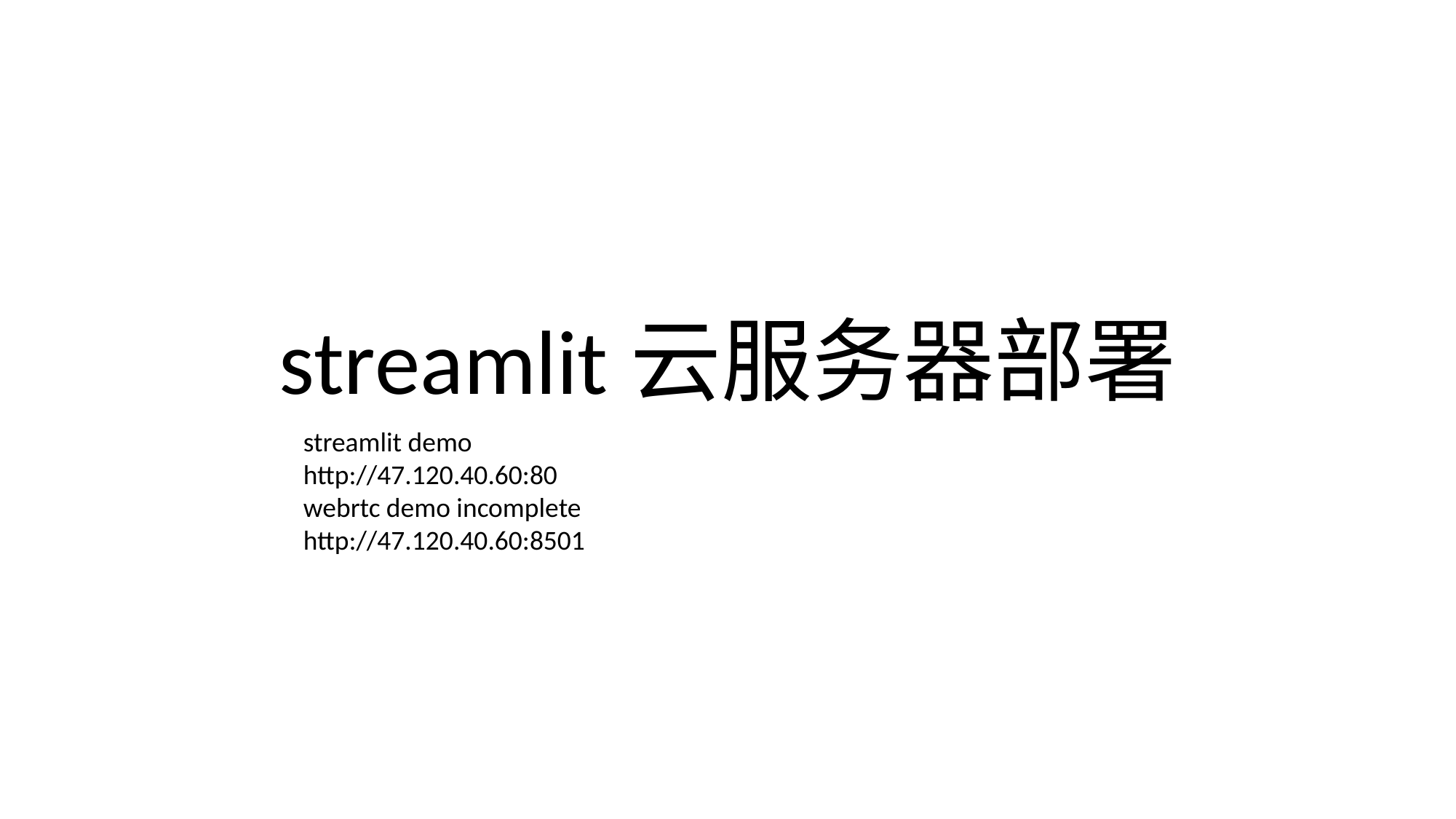

# streamlit云服务器部署
streamlit demo
http://47.120.40.60:80
webrtc demo incomplete
http://47.120.40.60:8501